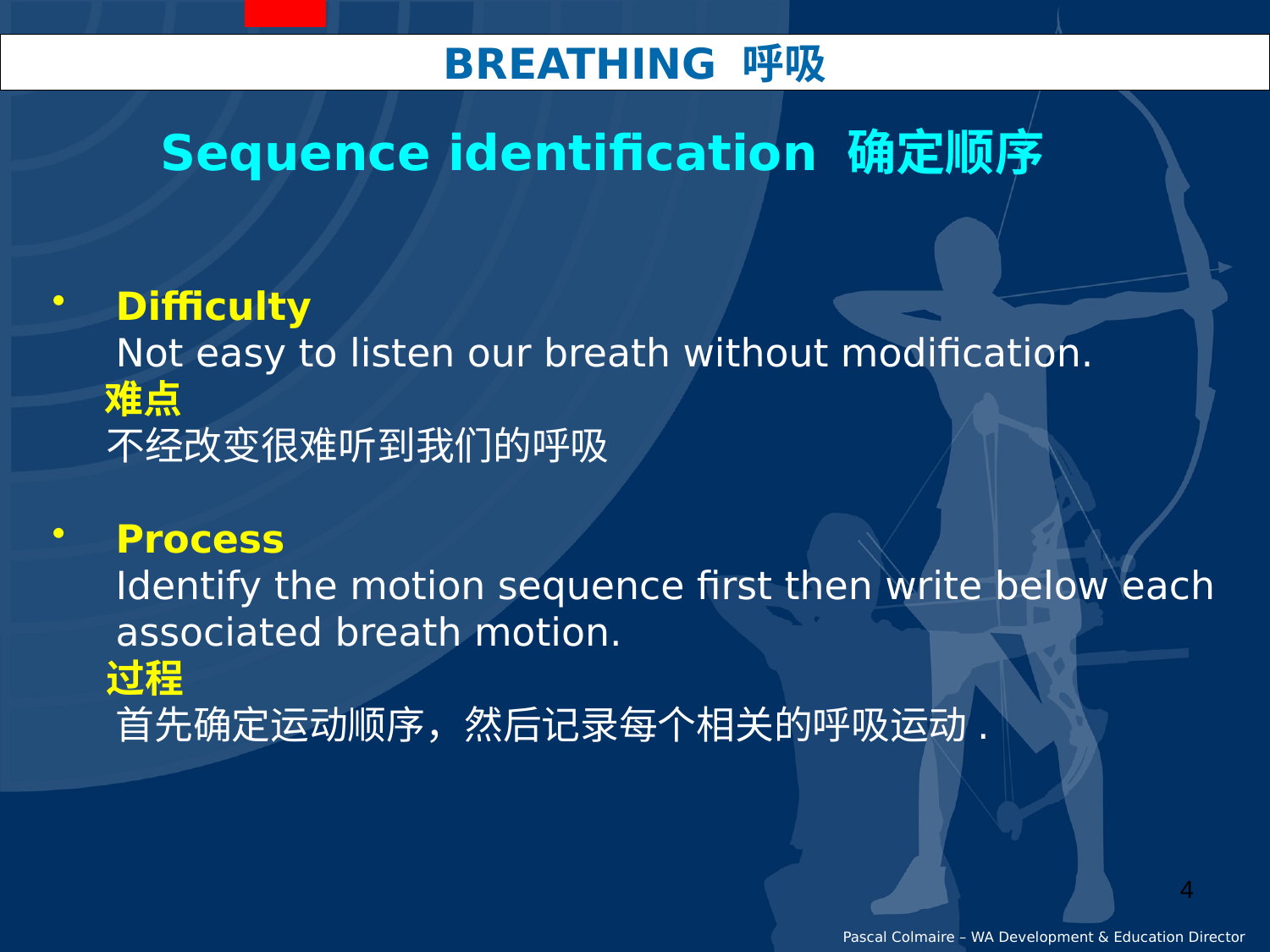

BREATHING 呼吸
Sequence identification 确定顺序
Difficulty
	Not easy to listen our breath without modification.
     难点
     不经改变很难听到我们的呼吸

Process
	Identify the motion sequence first then write below each associated breath motion.
     过程
	首先确定运动顺序，然后记录每个相关的呼吸运动.

4
Pascal Colmaire – WA Development & Education Director